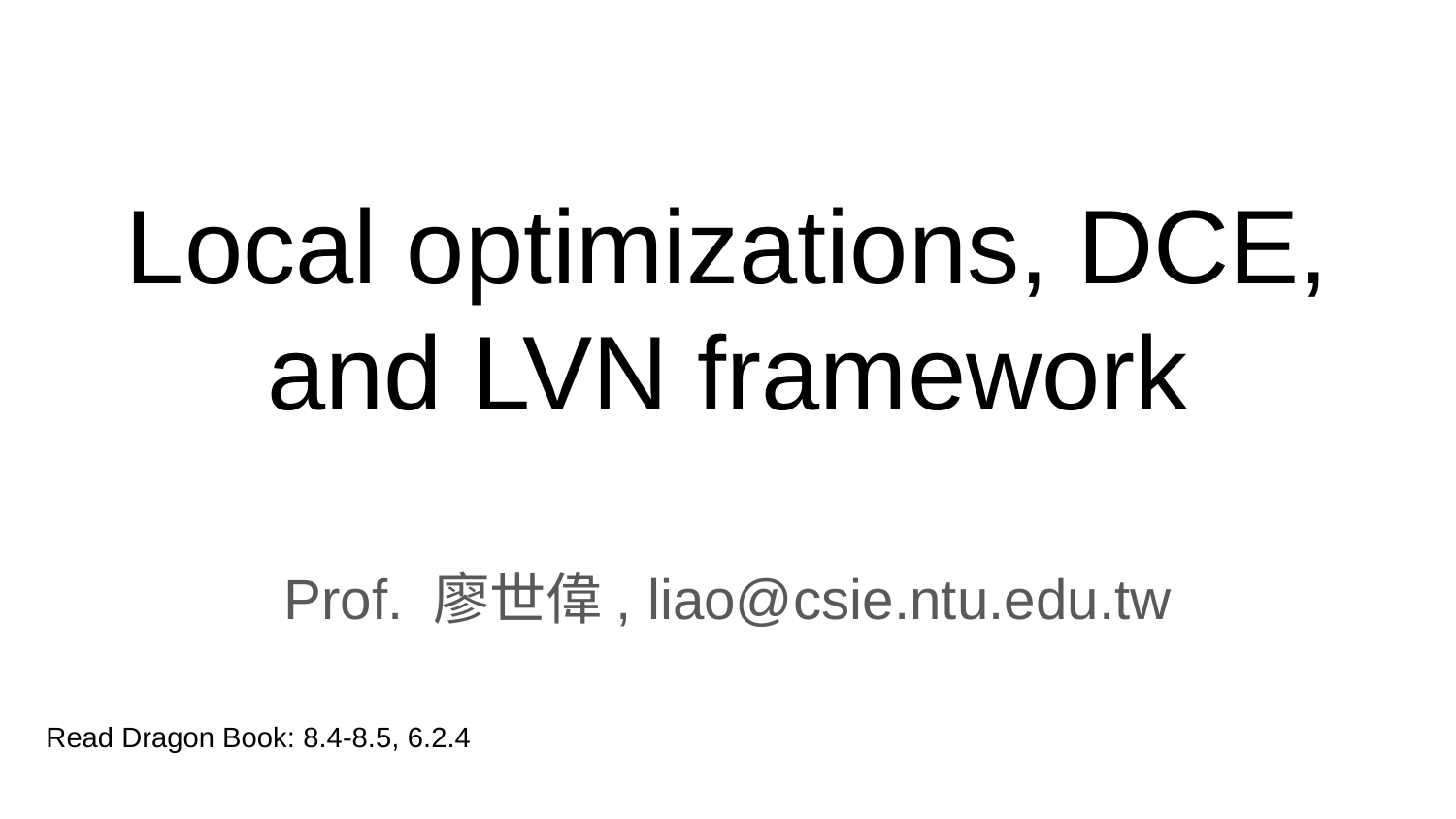

# Local optimizations, DCE, and LVN framework
Prof. 廖世偉, liao@csie.ntu.edu.tw
Read Dragon Book: 8.4-8.5, 6.2.4